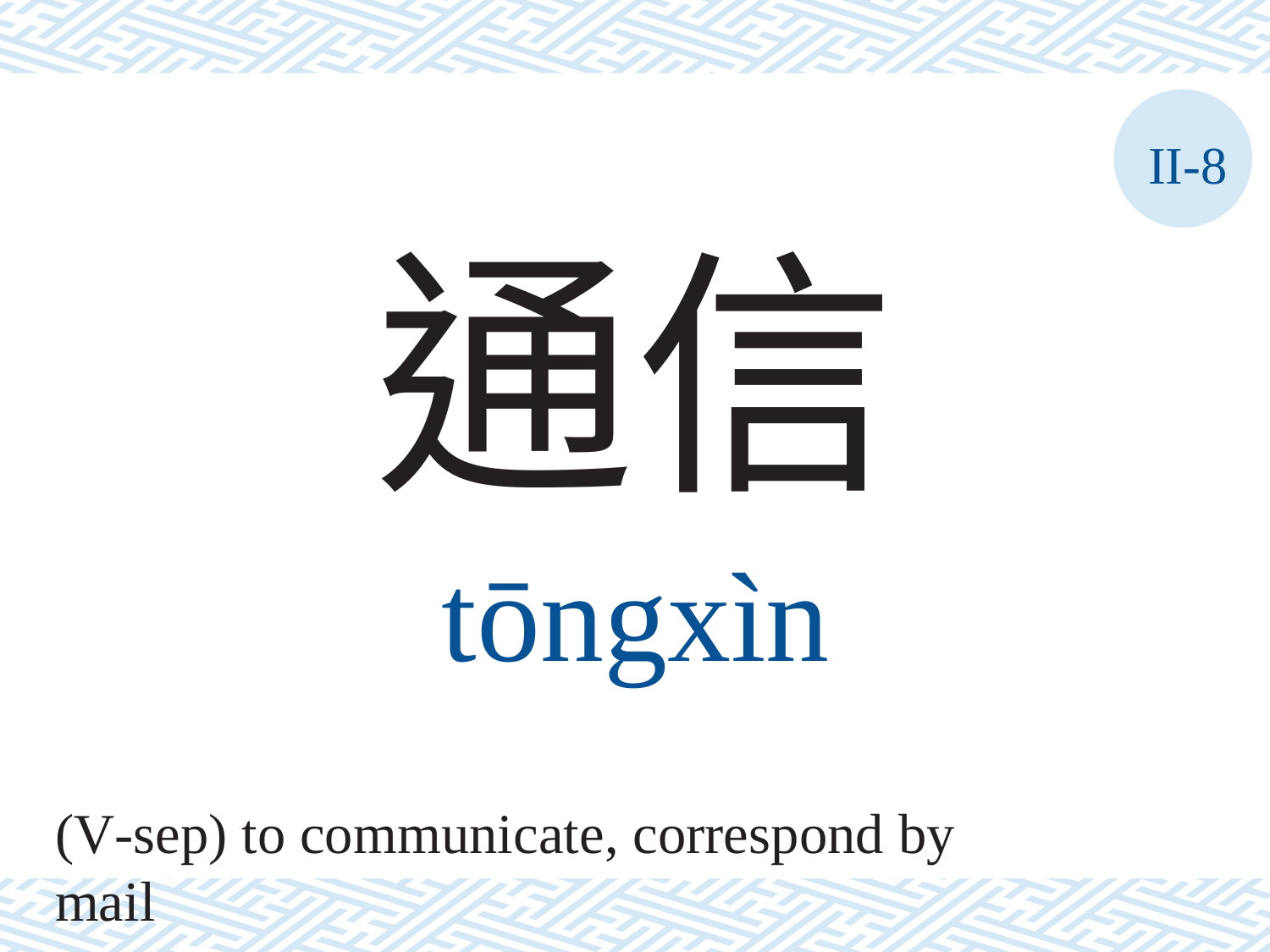

II-8
通信
tōngxìn
(V-sep) to communicate, correspond by mail